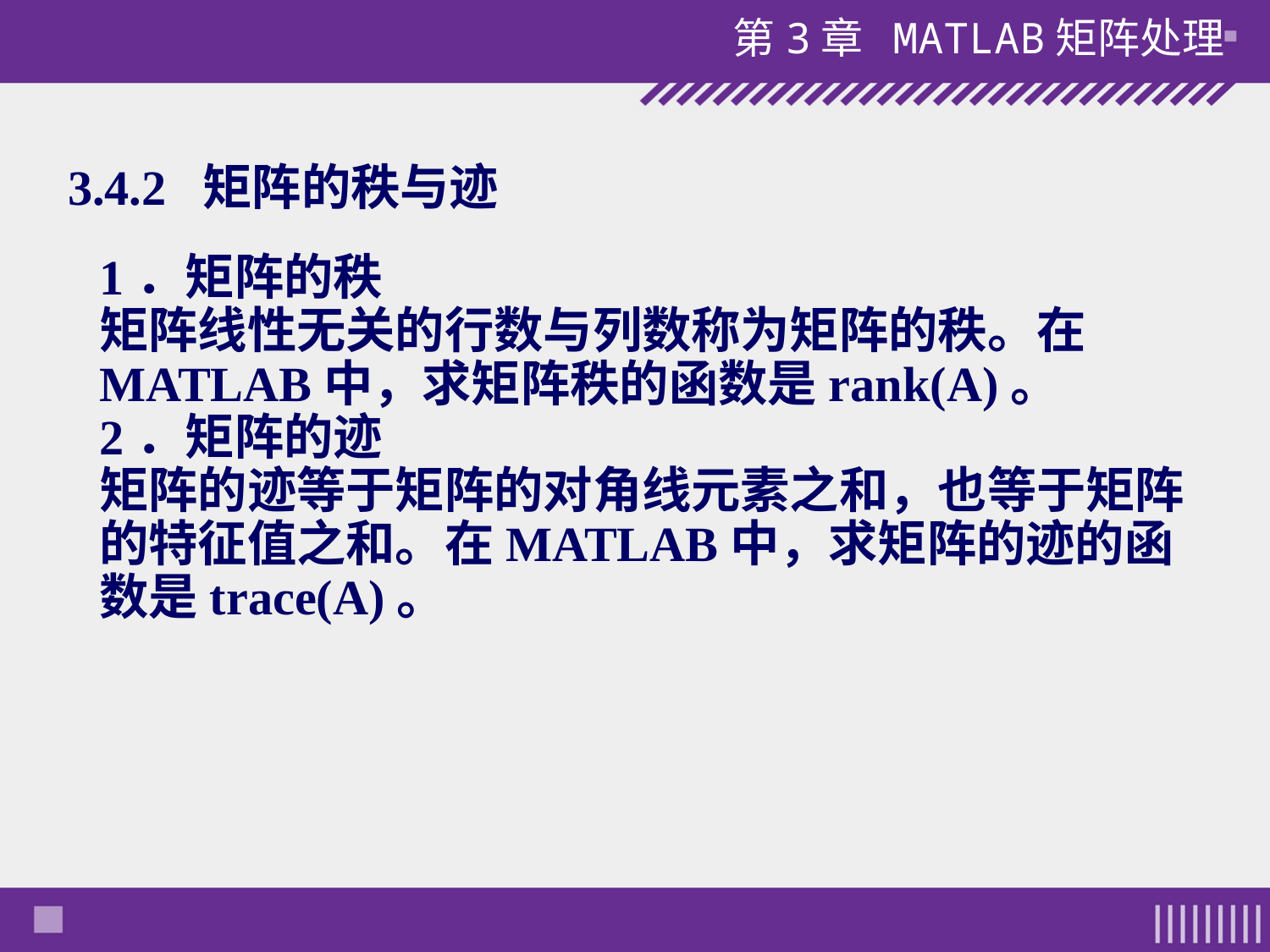

3.4.2  矩阵的秩与迹
1．矩阵的秩
矩阵线性无关的行数与列数称为矩阵的秩。在MATLAB中，求矩阵秩的函数是rank(A)。
2．矩阵的迹
矩阵的迹等于矩阵的对角线元素之和，也等于矩阵的特征值之和。在MATLAB中，求矩阵的迹的函数是trace(A)。